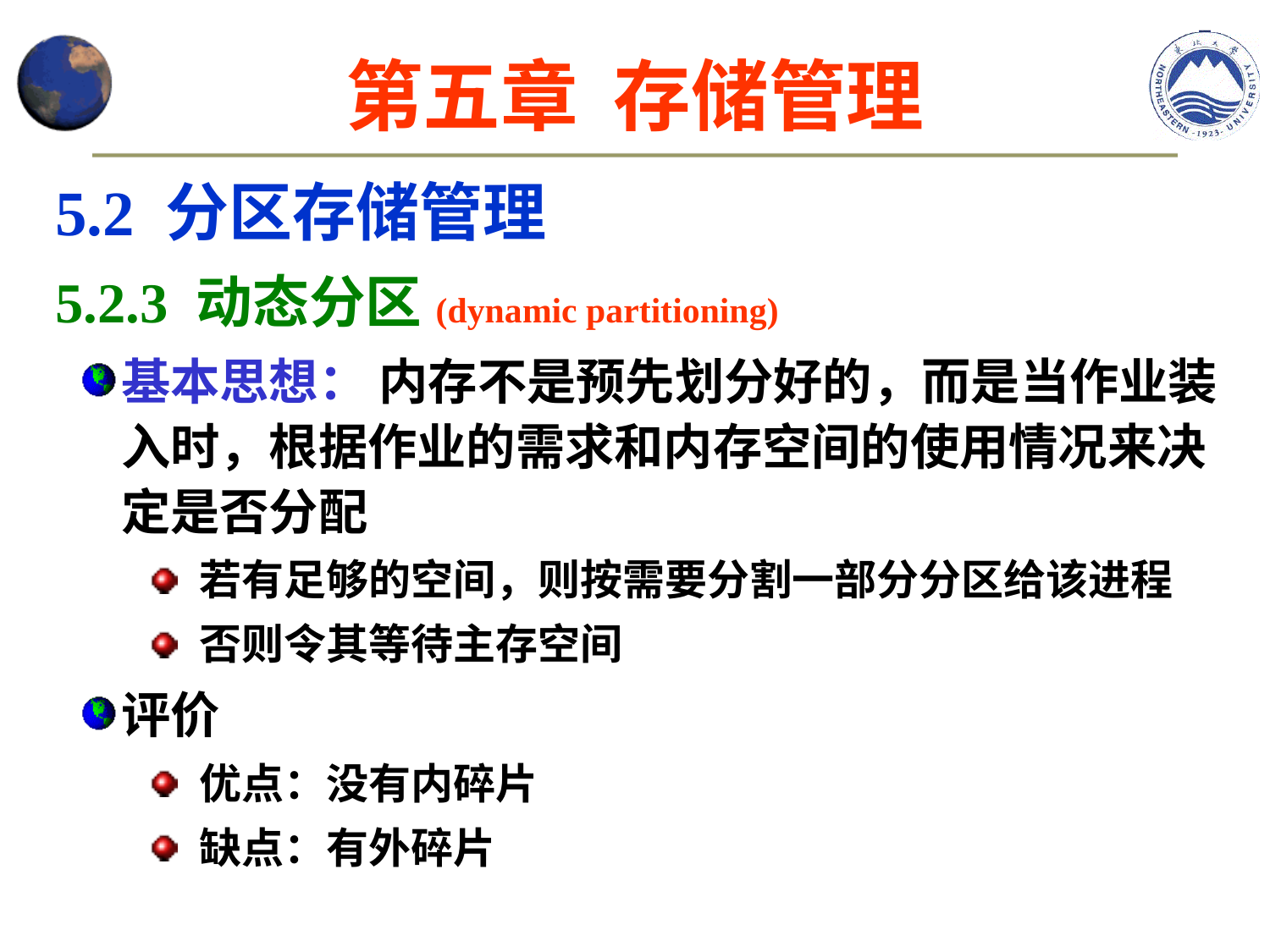

第五章  存储管理
5.2 分区存储管理
5.2.3 动态分区(dynamic partitioning)
基本思想： 内存不是预先划分好的，而是当作业装入时，根据作业的需求和内存空间的使用情况来决定是否分配
若有足够的空间，则按需要分割一部分分区给该进程
否则令其等待主存空间
评价
优点：没有内碎片
缺点：有外碎片